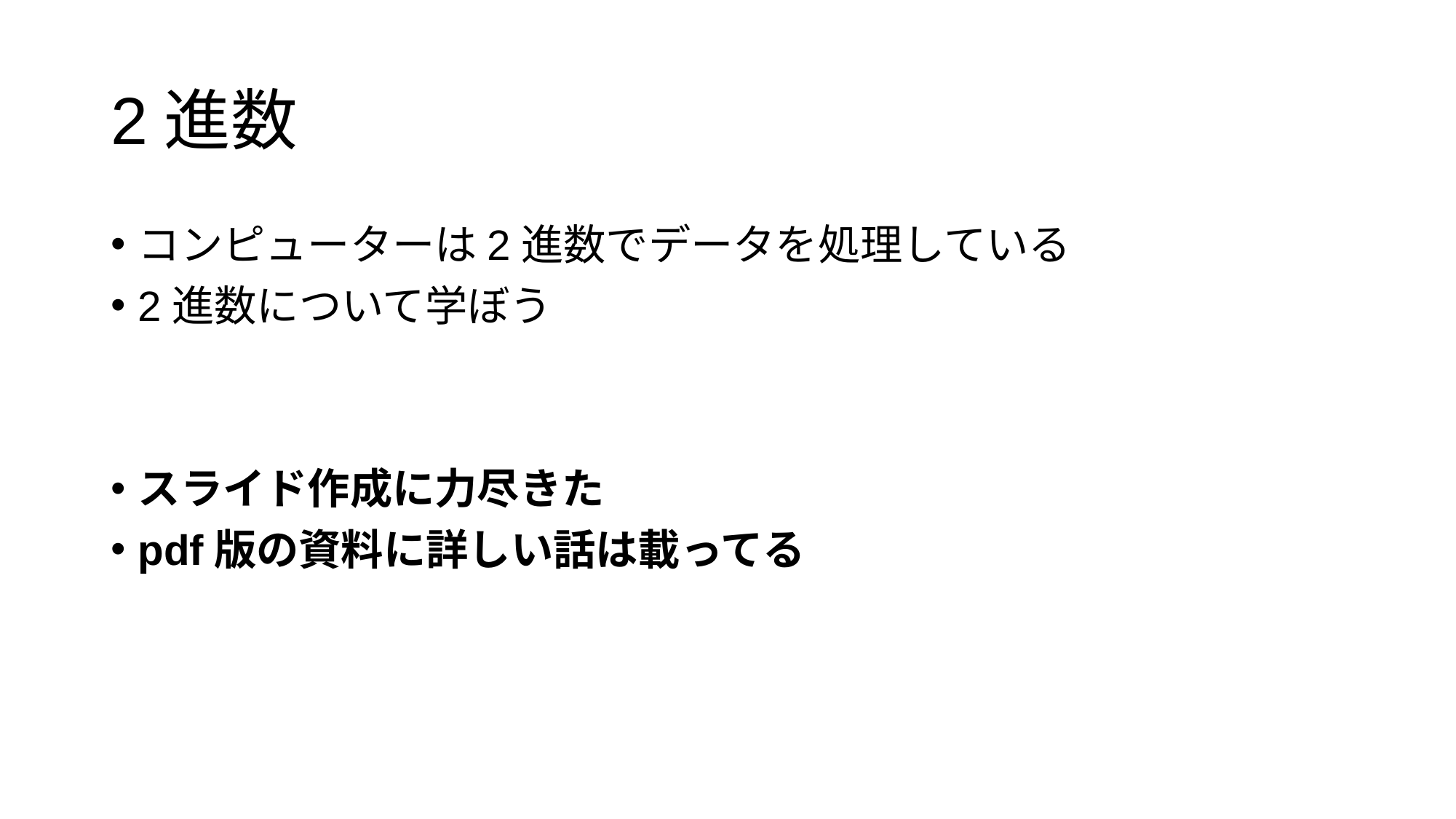

# 2進数
コンピューターは2進数でデータを処理している
2進数について学ぼう

スライド作成に力尽きた
pdf版の資料に詳しい話は載ってる